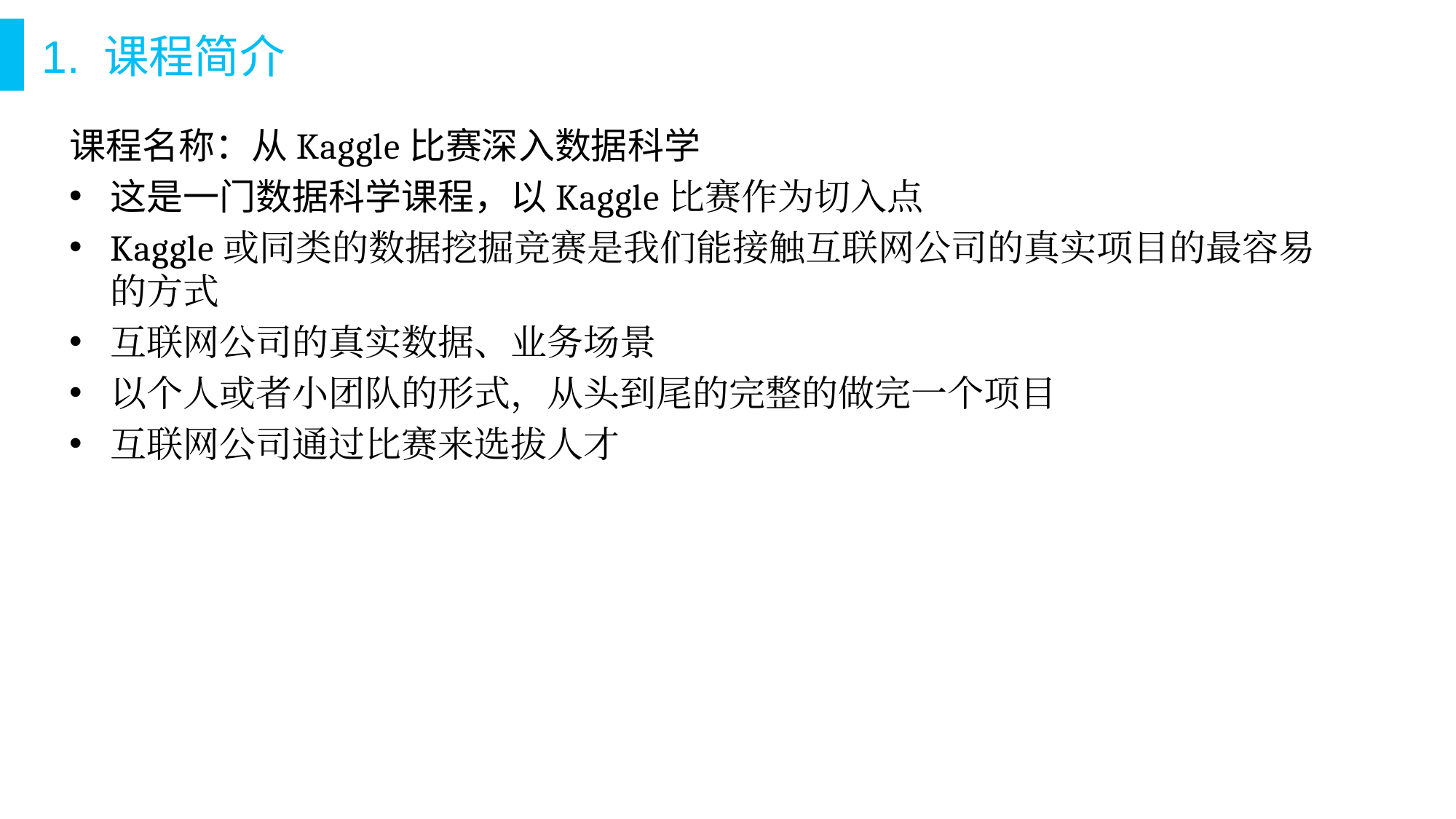

# 1. 课程简介
课程名称：从Kaggle比赛深入数据科学
这是一门数据科学课程，以Kaggle比赛作为切入点
Kaggle或同类的数据挖掘竞赛是我们能接触互联网公司的真实项目的最容易的方式
互联网公司的真实数据、业务场景
以个人或者小团队的形式，从头到尾的完整的做完一个项目
互联网公司通过比赛来选拔人才